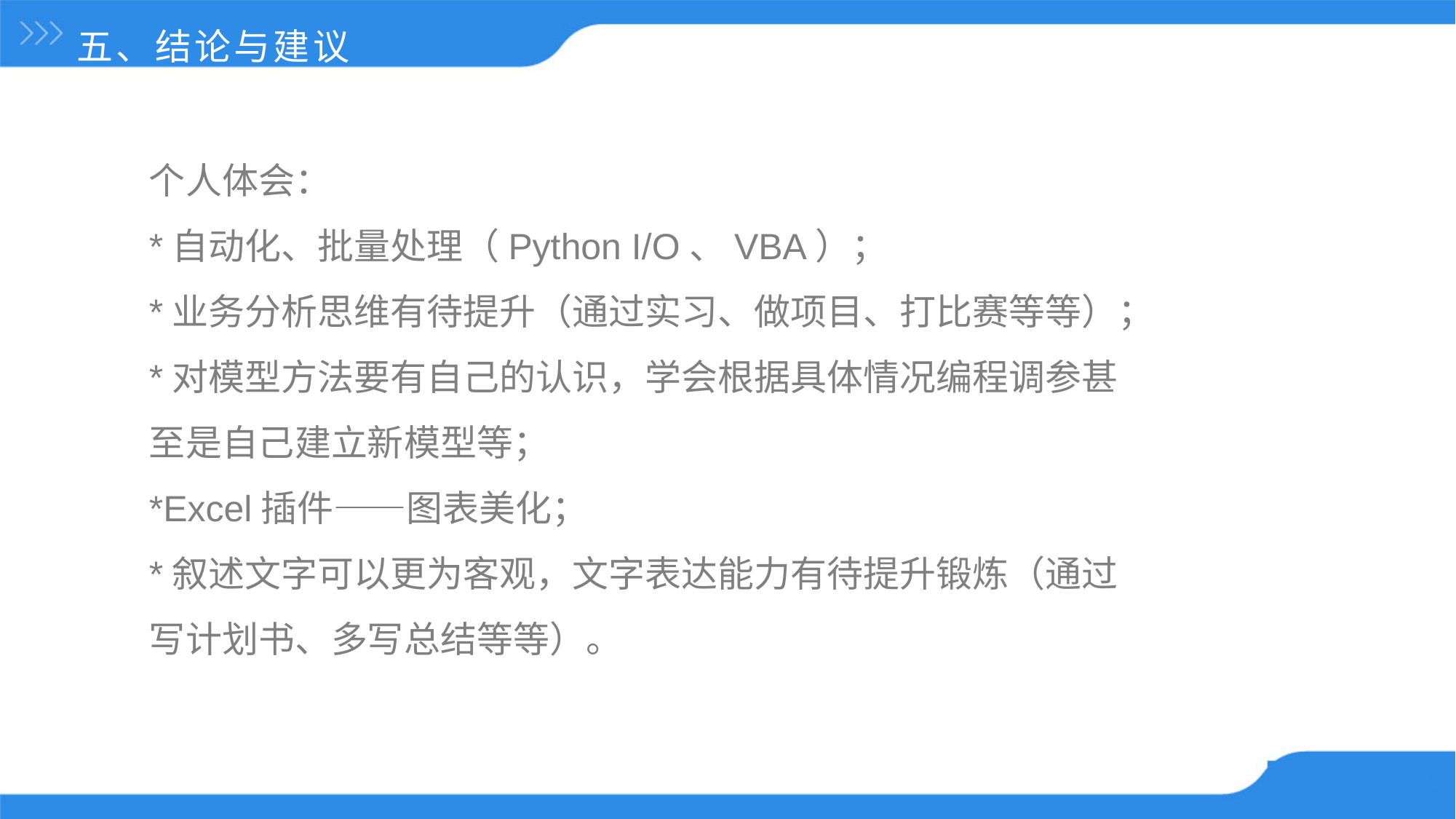

五、结论与建议
个人体会：
*自动化、批量处理（Python I/O、VBA）；
*业务分析思维有待提升（通过实习、做项目、打比赛等等）；
*对模型方法要有自己的认识，学会根据具体情况编程调参甚至是自己建立新模型等；
*Excel插件——图表美化；
*叙述文字可以更为客观，文字表达能力有待提升锻炼（通过写计划书、多写总结等等）。